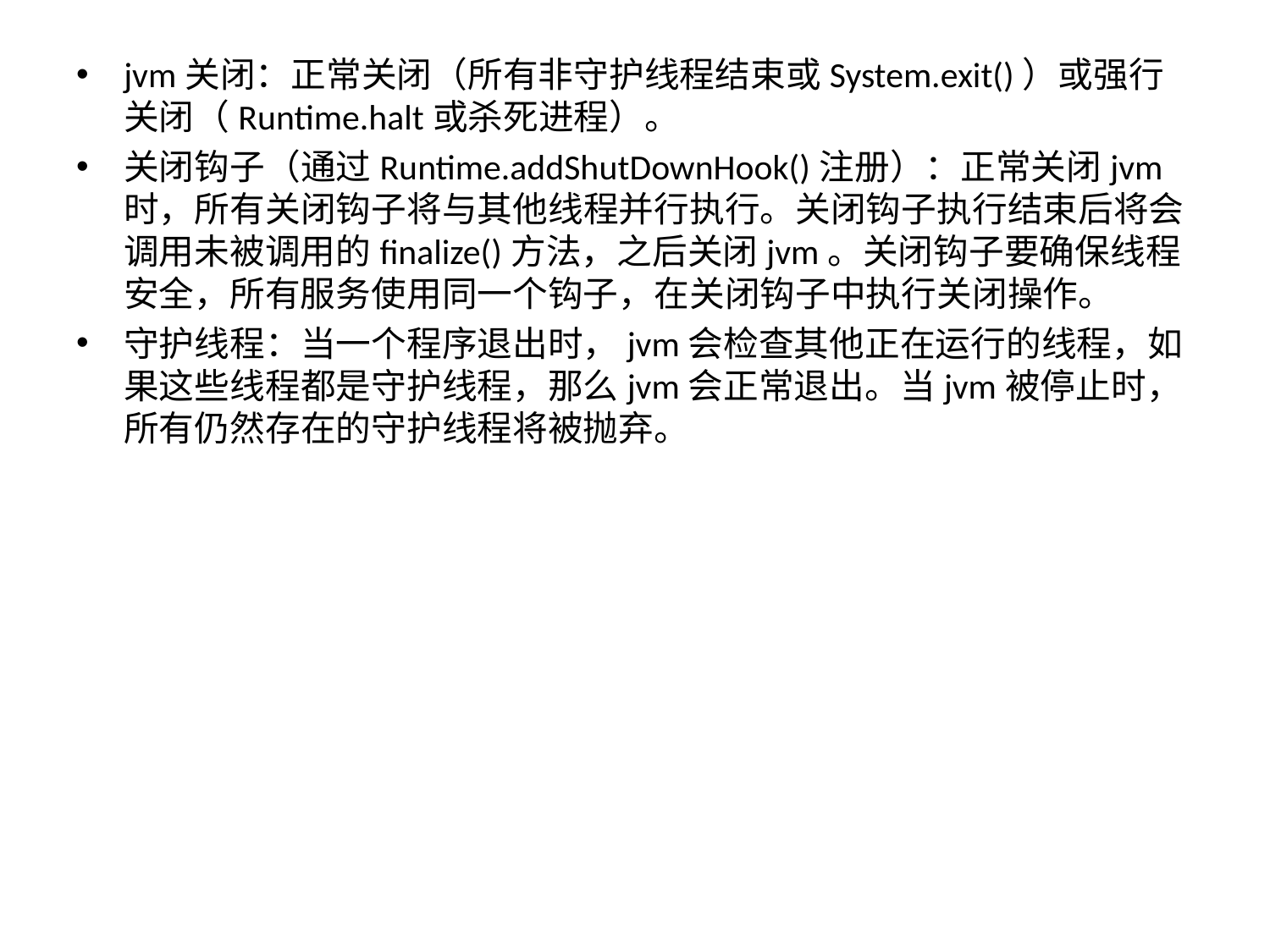

jvm关闭：正常关闭（所有非守护线程结束或System.exit()）或强行关闭（Runtime.halt或杀死进程）。
关闭钩子（通过Runtime.addShutDownHook()注册）：正常关闭jvm时，所有关闭钩子将与其他线程并行执行。关闭钩子执行结束后将会调用未被调用的finalize()方法，之后关闭jvm。关闭钩子要确保线程安全，所有服务使用同一个钩子，在关闭钩子中执行关闭操作。
守护线程：当一个程序退出时，jvm会检查其他正在运行的线程，如果这些线程都是守护线程，那么jvm会正常退出。当jvm被停止时，所有仍然存在的守护线程将被抛弃。